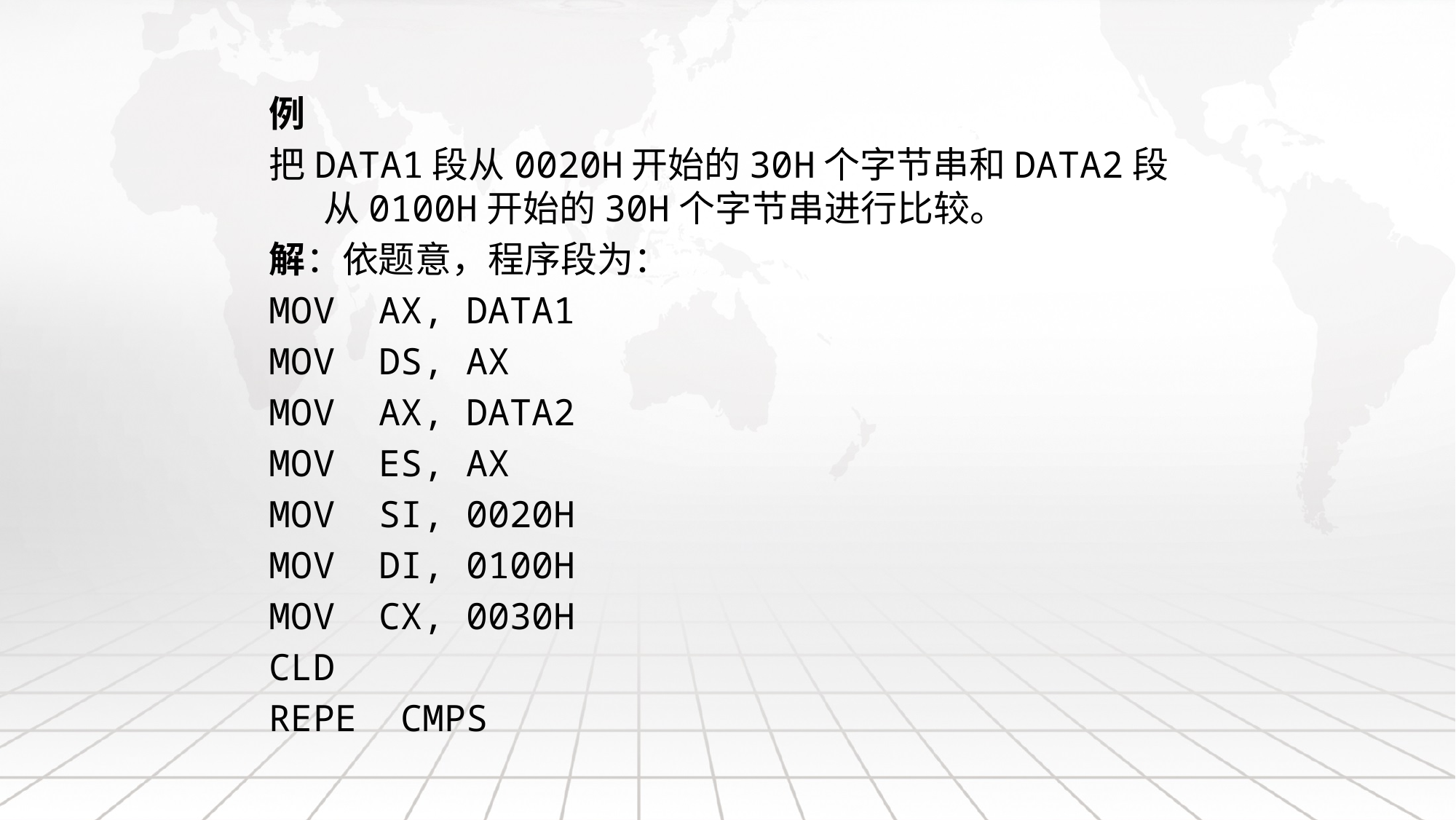

例
把DATA1段从0020H开始的30H个字节串和DATA2段从0100H开始的30H个字节串进行比较。
解：依题意，程序段为：
MOV  AX, DATA1
MOV  DS, AX
MOV  AX, DATA2
MOV  ES, AX
MOV  SI, 0020H
MOV  DI, 0100H
MOV  CX, 0030H
CLD
REPE  CMPS